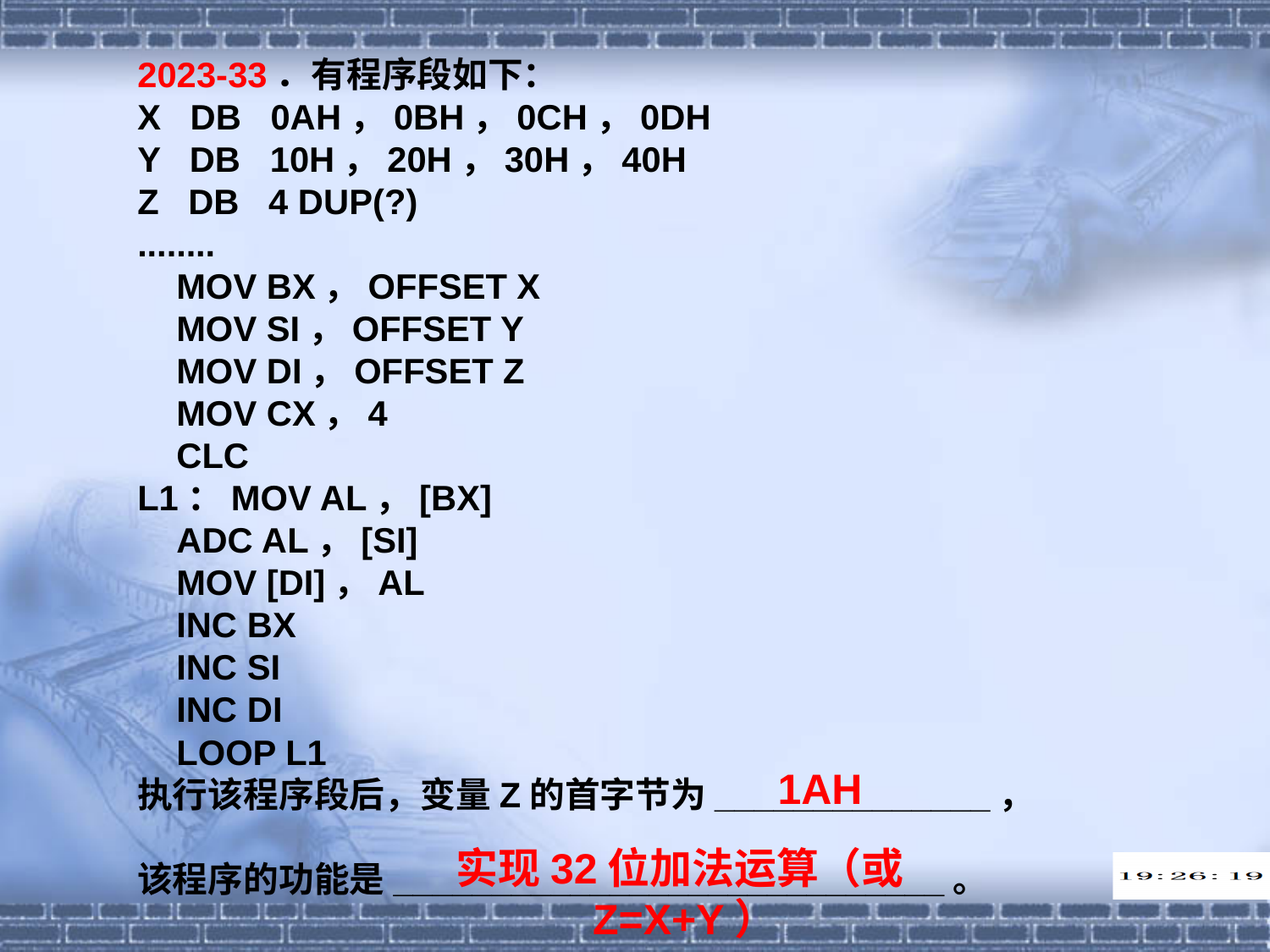

2023-33．有程序段如下：
X   DB   0AH，0BH，0CH，0DH
Y   DB   10H，20H，30H，40H
Z   DB   4 DUP(?)
........
    MOV BX，OFFSET X
    MOV SI，OFFSET Y
    MOV DI，OFFSET Z
    MOV CX，4
    CLC
L1：MOV AL，[BX]
    ADC AL，[SI]
    MOV [DI]，AL
    INC BX
    INC SI
    INC DI
    LOOP L1
执行该程序段后，变量Z的首字节为______________，

该程序的功能是____________________________。
1AH
实现32位加法运算（或Z=X+Y）
73